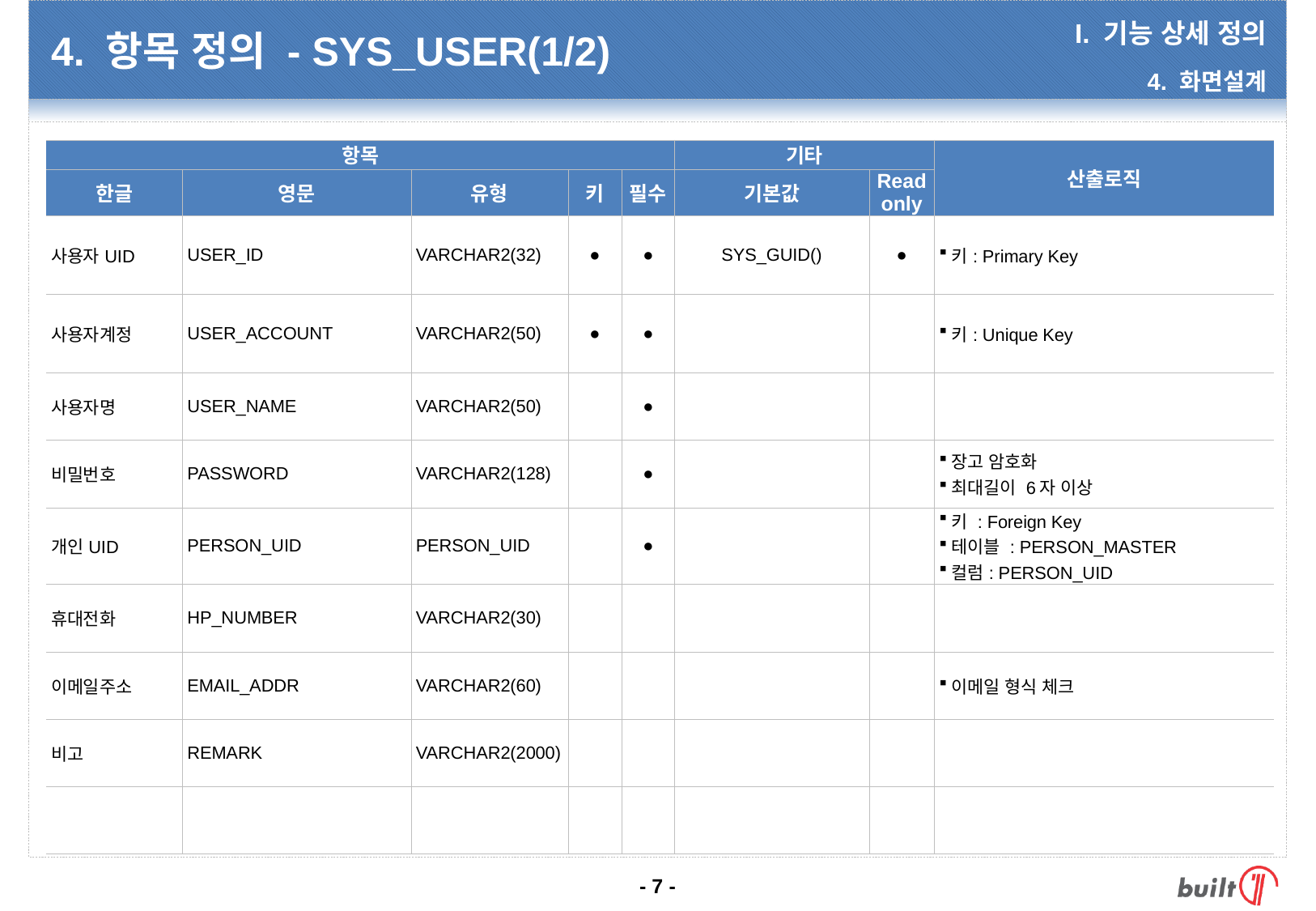

# 4. 항목 정의 - SYS_USER(1/2)
I. 기능 상세 정의
4. 화면설계
| 항목 |  |  |  |  | 기타 |  | 산출로직 |
| --- | --- | --- | --- | --- | --- | --- | --- |
| 한글 | 영문 | 유형 | 키 | 필수 | 기본값 | Read only |  |
| 사용자UID | USER\_ID | VARCHAR2(32) | ● | ● | SYS\_GUID() | ● | 키: Primary Key |
| 사용자계정 | USER\_ACCOUNT | VARCHAR2(50) | ● | ● |  |  | 키: Unique Key |
| 사용자명 | USER\_NAME | VARCHAR2(50) |  | ● |  |  |  |
| 비밀번호 | PASSWORD | VARCHAR2(128) |  | ● |  |  | 장고 암호화 최대길이 6자 이상 |
| 개인UID | PERSON\_UID | PERSON\_UID |  | ● |  |  | 키 : Foreign Key 테이블 : PERSON\_MASTER 컬럼: PERSON\_UID |
| 휴대전화 | HP\_NUMBER | VARCHAR2(30) |  |  |  |  |  |
| 이메일주소 | EMAIL\_ADDR | VARCHAR2(60) |  |  |  |  | 이메일 형식 체크 |
| 비고 | REMARK | VARCHAR2(2000) |  |  |  |  |  |
|  |  |  |  |  |  |  |  |